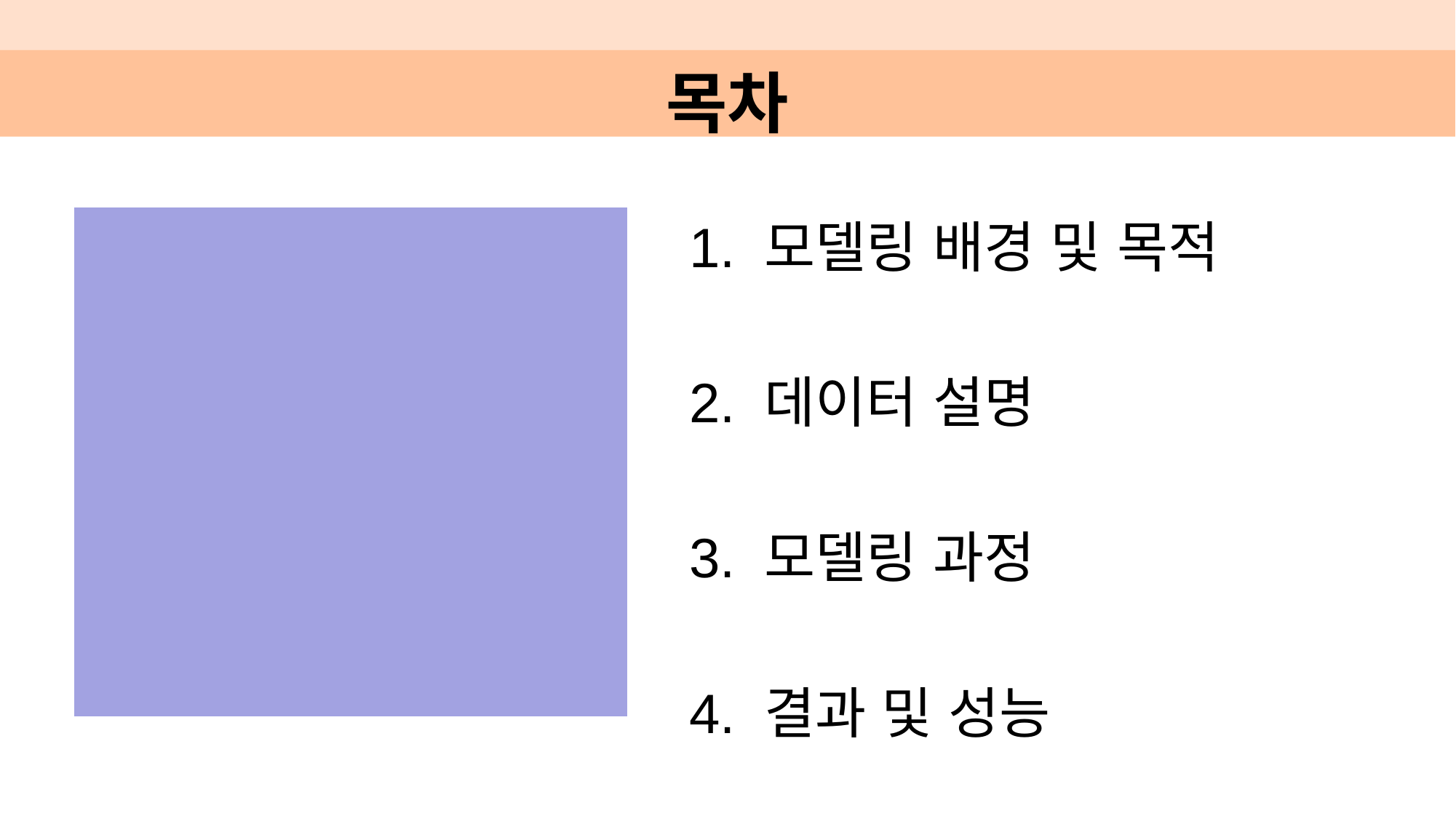

# 목차

1. 모델링 배경 및 목적

2. 데이터 설명

3. 모델링 과정

4. 결과 및 성능